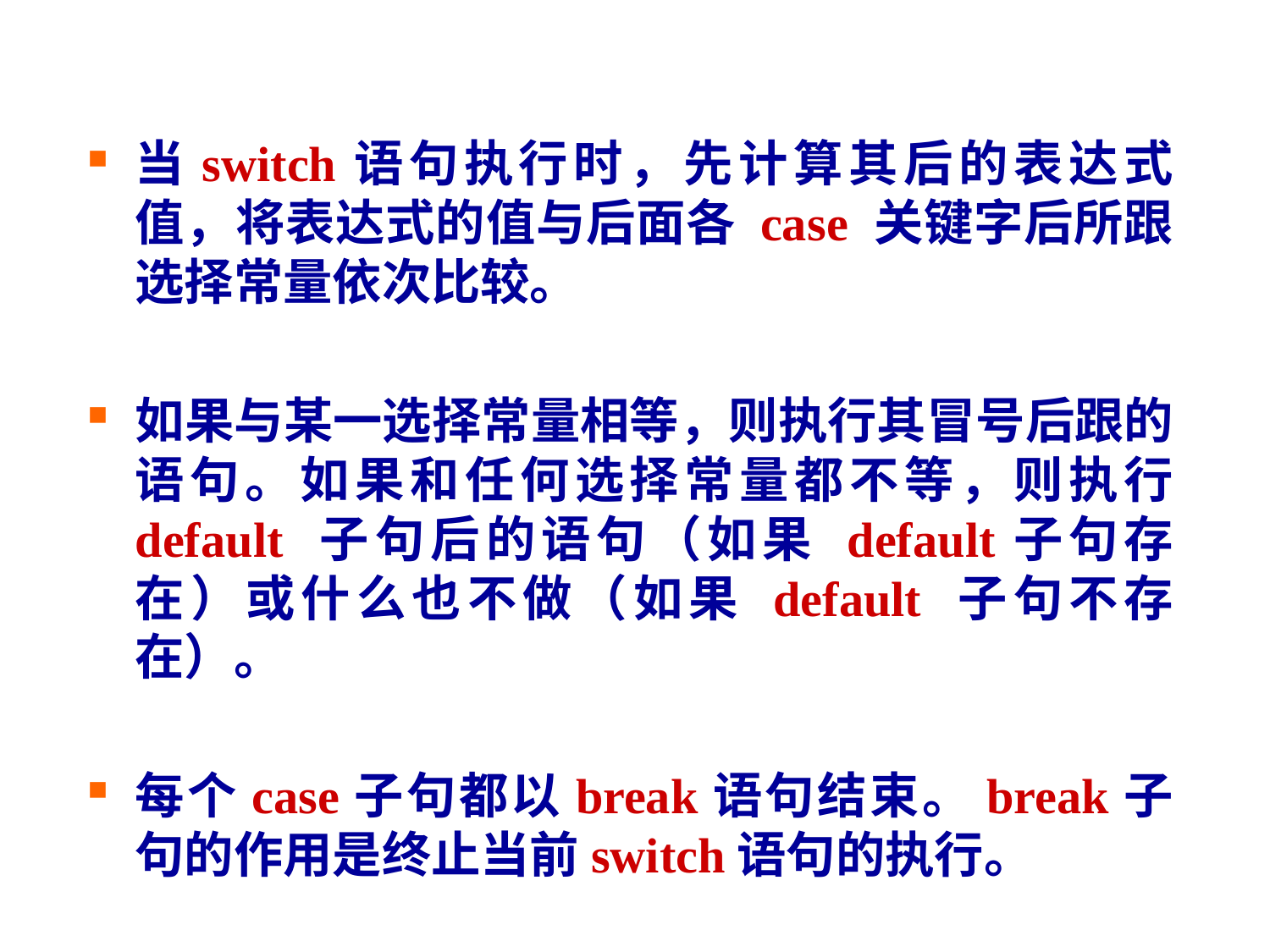

当switch语句执行时，先计算其后的表达式值，将表达式的值与后面各 case 关键字后所跟选择常量依次比较。

如果与某一选择常量相等，则执行其冒号后跟的语句。如果和任何选择常量都不等，则执行 default 子句后的语句（如果 default子句存在）或什么也不做（如果 default 子句不存在）。

每个case子句都以break语句结束。break子句的作用是终止当前switch语句的执行。
39